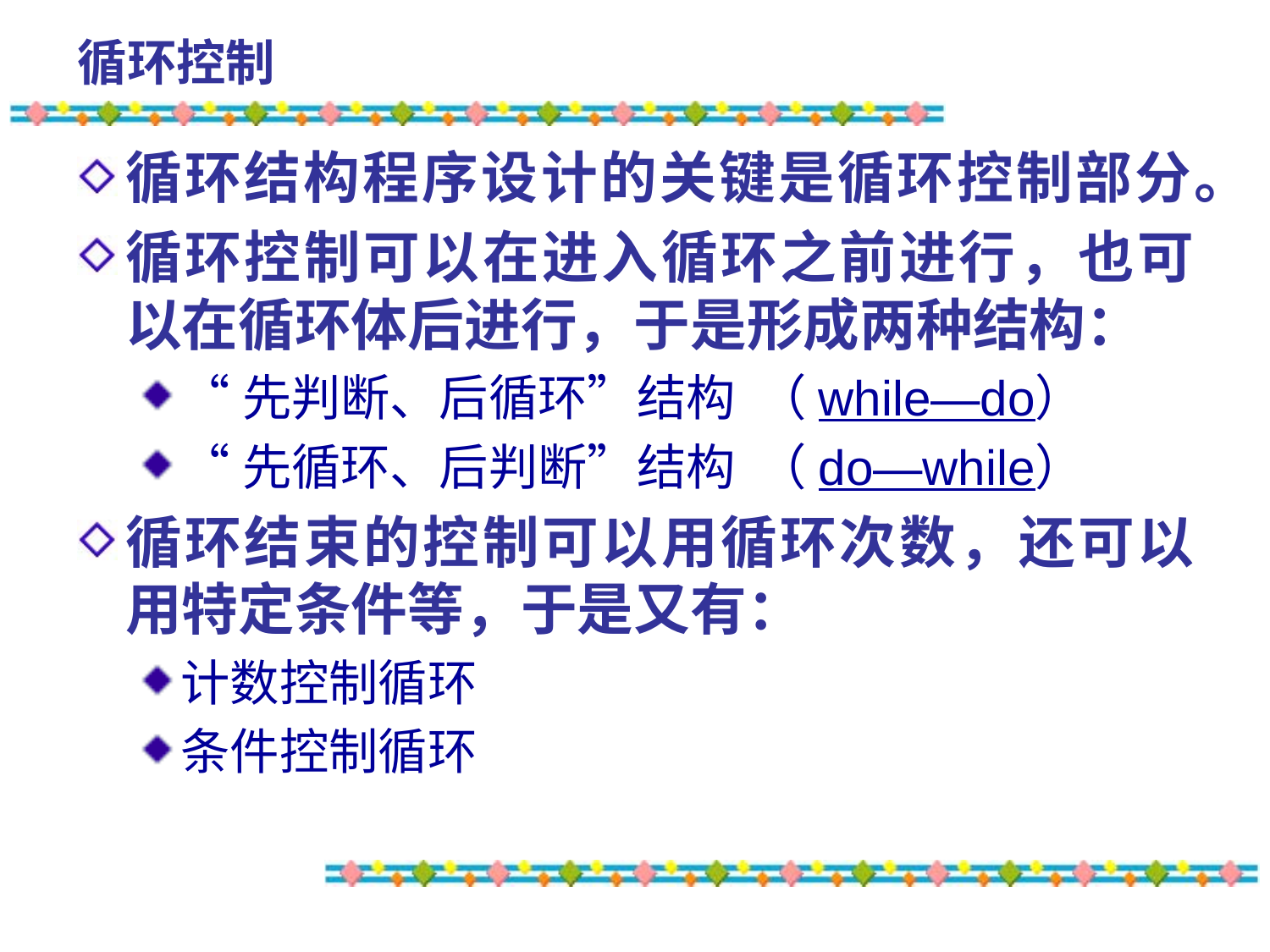

# 循环控制
循环结构程序设计的关键是循环控制部分。
循环控制可以在进入循环之前进行，也可以在循环体后进行，于是形成两种结构：
“先判断、后循环”结构  （while—do）
“先循环、后判断”结构  （do—while）
循环结束的控制可以用循环次数，还可以用特定条件等，于是又有：
计数控制循环
条件控制循环